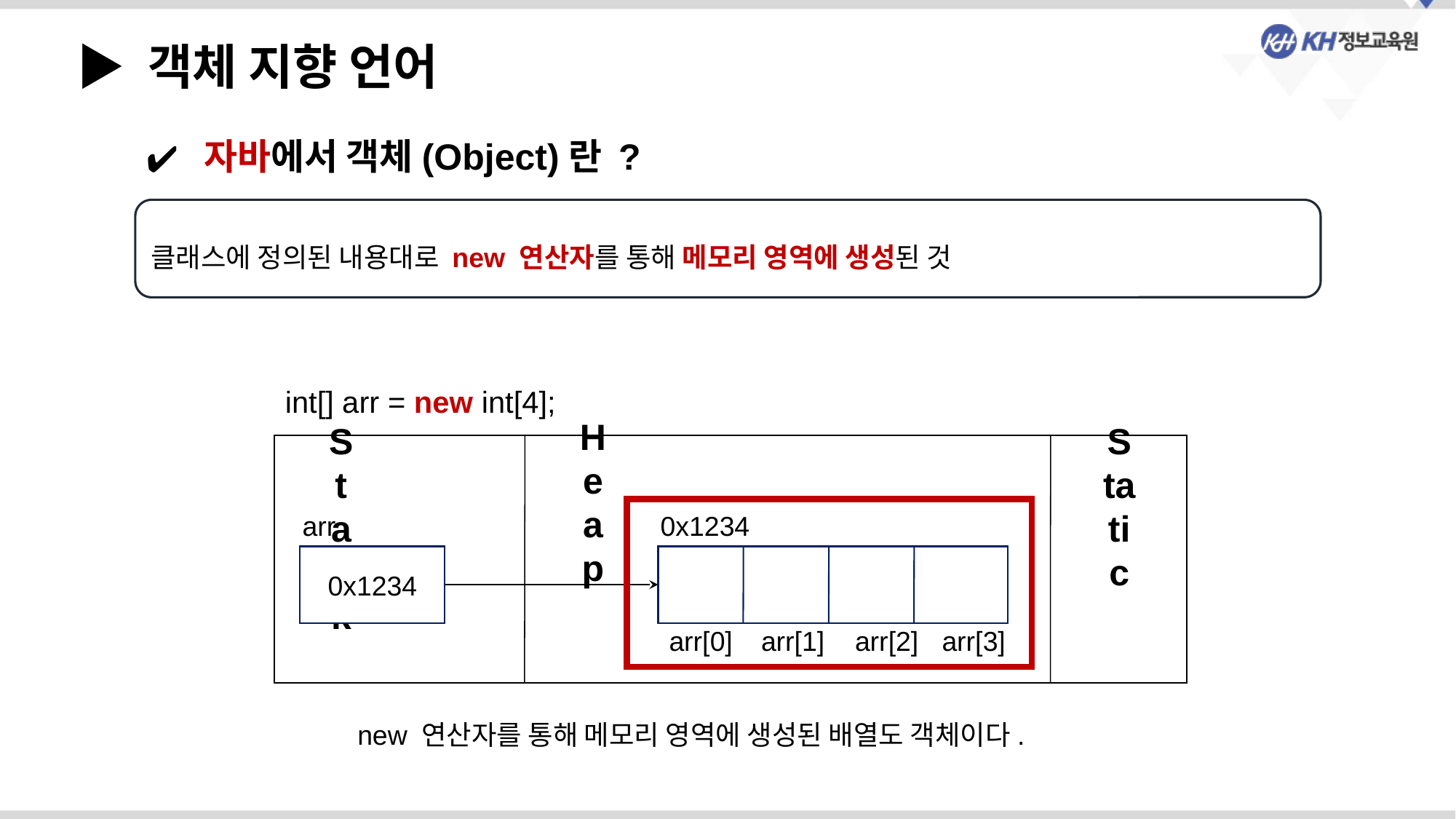

▶ 객체 지향 언어
 자바에서 객체(Object)란 ?
클래스에 정의된 내용대로 new 연산자를 통해 메모리 영역에 생성된 것

Static
Heap
Stack
 int[] arr = new int[4];
arr
0x1234

0x1234
arr[0]
arr[1]
arr[2]
arr[3]

new 연산자를 통해 메모리 영역에 생성된 배열도 객체이다.